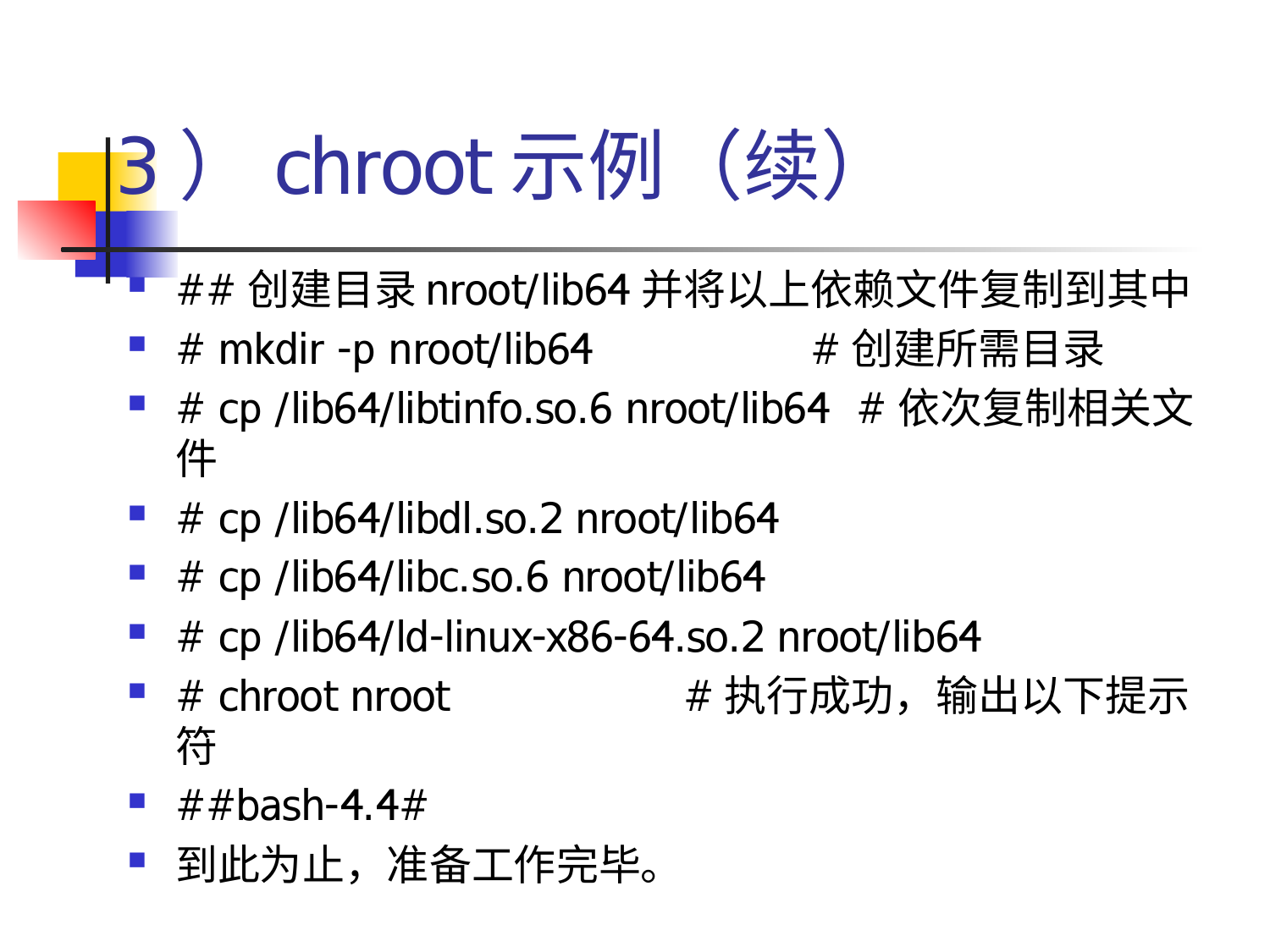

# 3）chroot示例（续）
##创建目录nroot/lib64并将以上依赖文件复制到其中
# mkdir -p nroot/lib64 		#创建所需目录
# cp /lib64/libtinfo.so.6 nroot/lib64  #依次复制相关文件
# cp /lib64/libdl.so.2 nroot/lib64
# cp /lib64/libc.so.6 nroot/lib64
# cp /lib64/ld-linux-x86-64.so.2 nroot/lib64
# chroot nroot 		#执行成功，输出以下提示符
##bash-4.4#
到此为止，准备工作完毕。